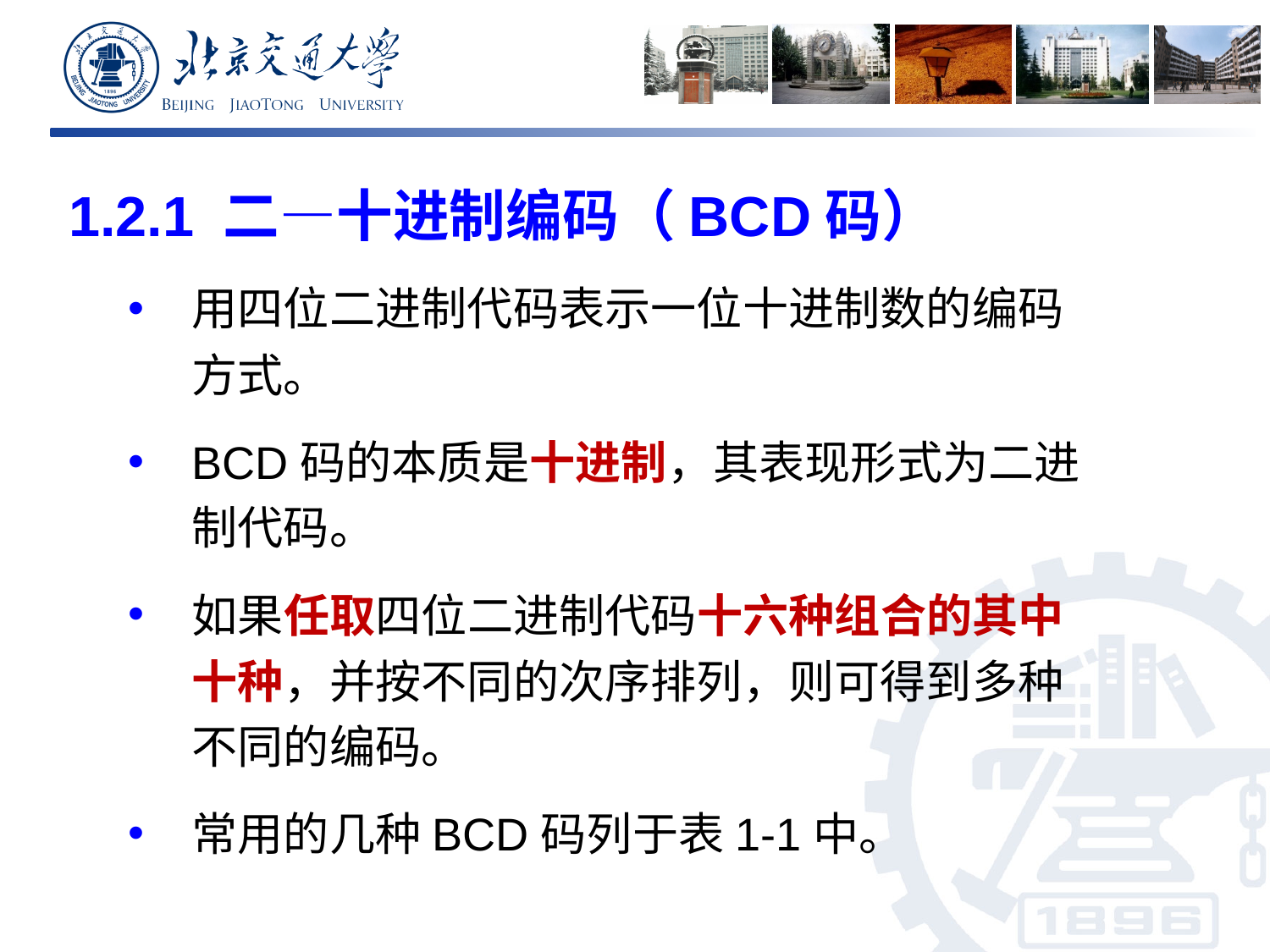

1.2.1 二—十进制编码（BCD码）
用四位二进制代码表示一位十进制数的编码方式。
BCD码的本质是十进制，其表现形式为二进制代码。
如果任取四位二进制代码十六种组合的其中十种，并按不同的次序排列，则可得到多种不同的编码。
常用的几种BCD码列于表1-1中。